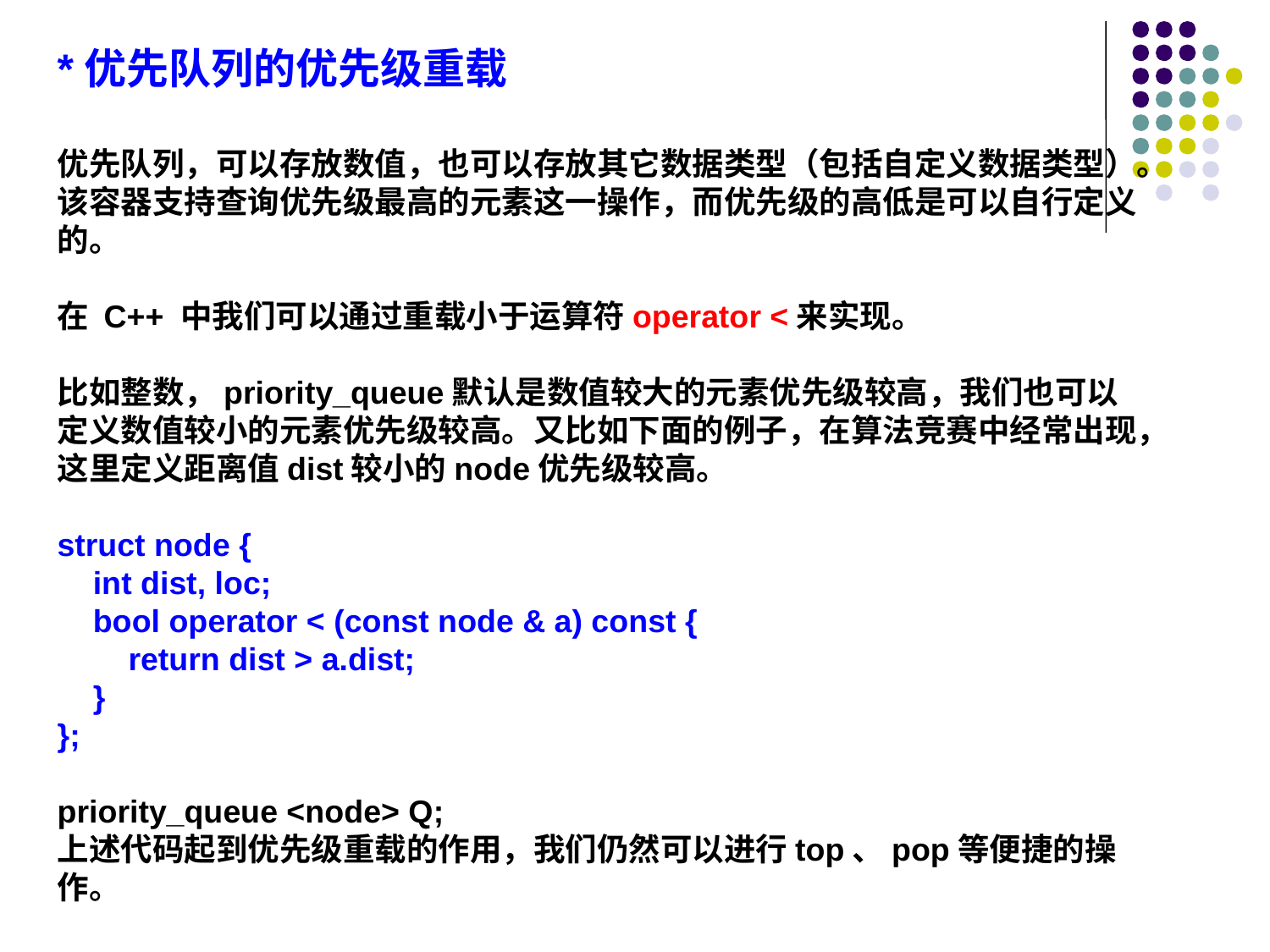

*优先队列的优先级重载

优先队列，可以存放数值，也可以存放其它数据类型（包括自定义数据类型）。该容器支持查询优先级最高的元素这一操作，而优先级的高低是可以自行定义的。

在 C++ 中我们可以通过重载小于运算符operator <来实现。

比如整数，priority_queue默认是数值较大的元素优先级较高，我们也可以定义数值较小的元素优先级较高。又比如下面的例子，在算法竞赛中经常出现，这里定义距离值dist较小的node优先级较高。

struct node {
    int dist, loc;
    bool operator < (const node & a) const {
        return dist > a.dist;
    }
};

priority_queue <node> Q;
上述代码起到优先级重载的作用，我们仍然可以进行top、pop等便捷的操作。